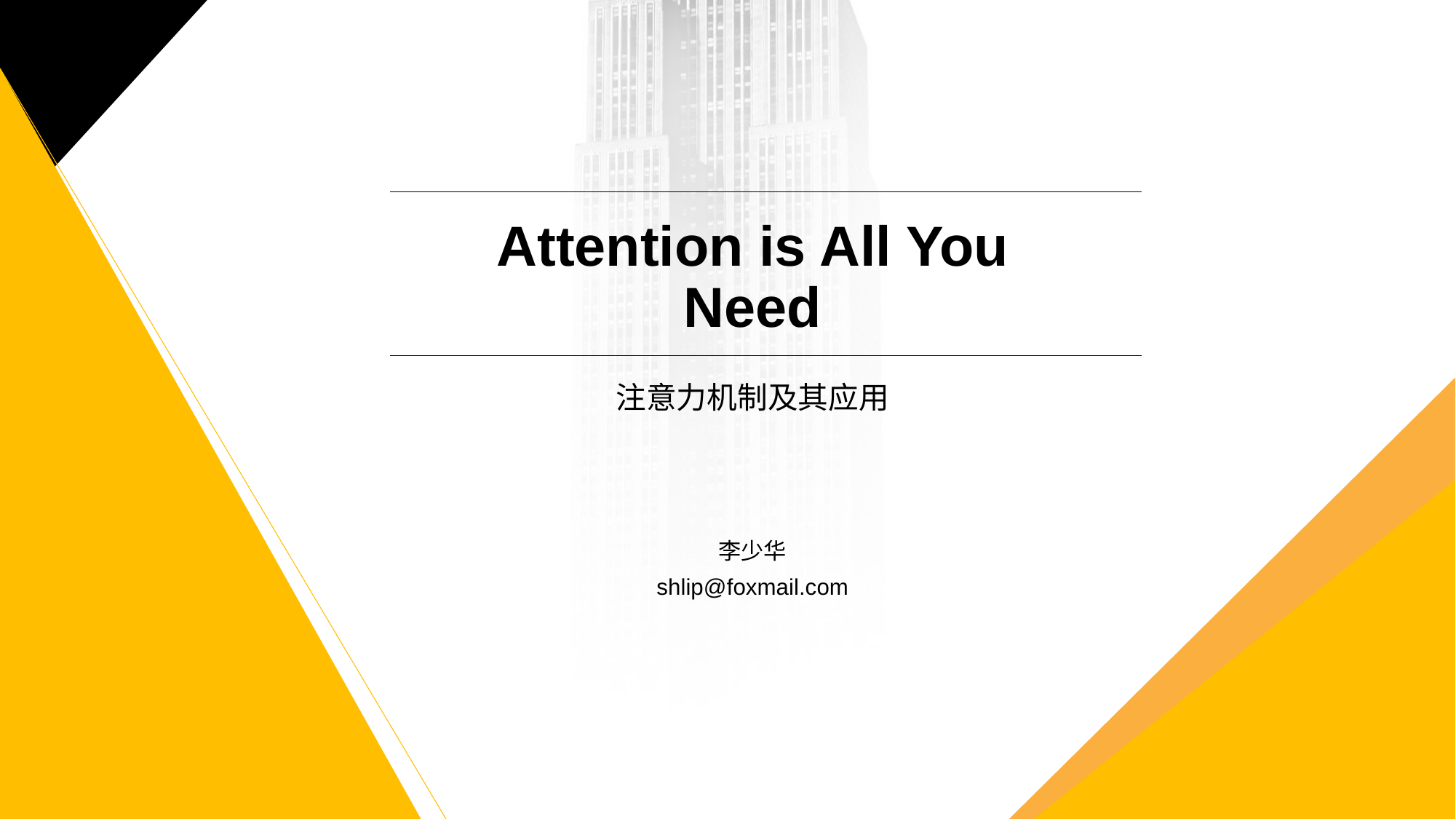

# Attention is All You Need
注意力机制及其应用
李少华
shlip@foxmail.com